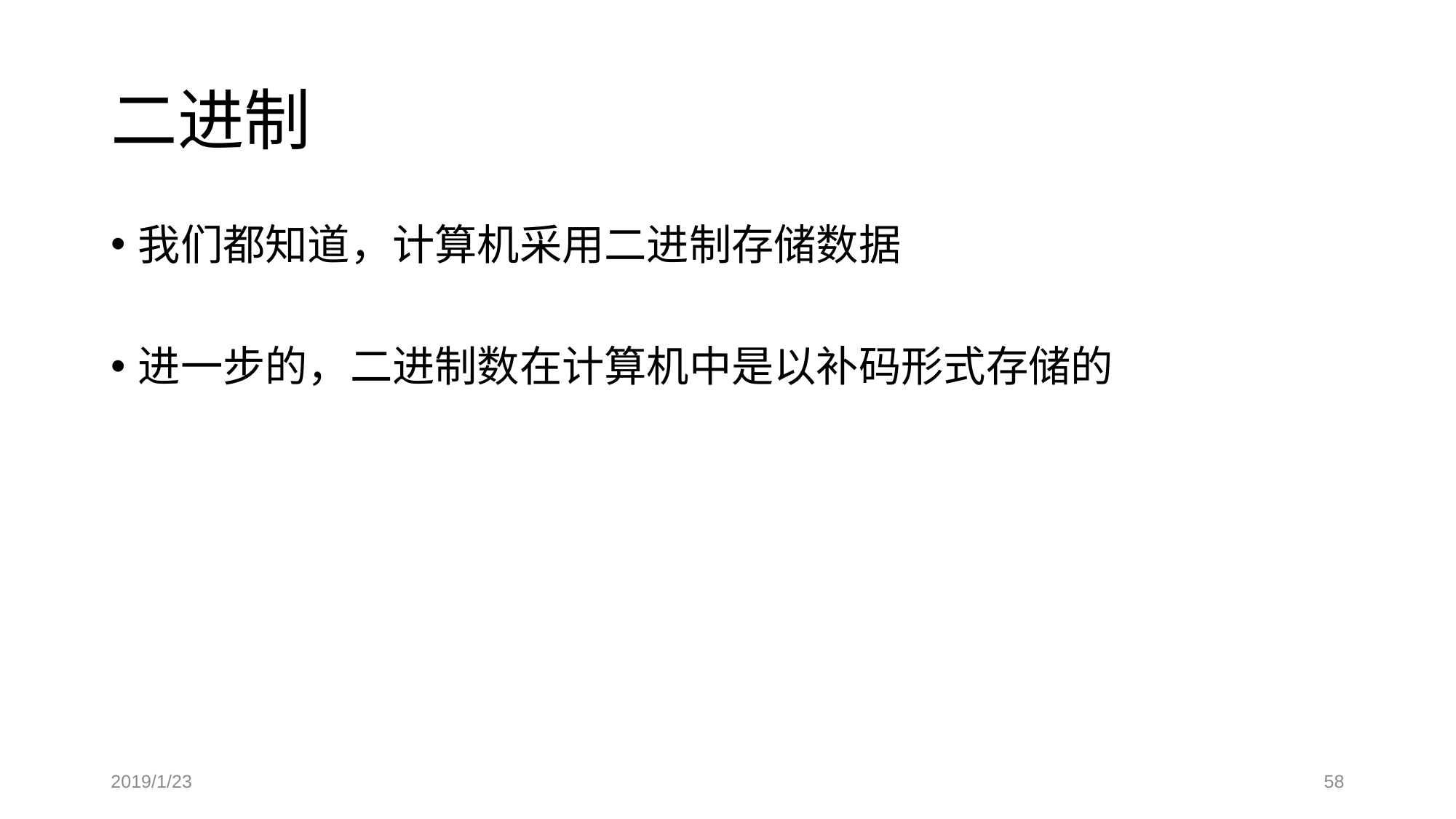

# 二进制
我们都知道，计算机采用二进制存储数据

进一步的，二进制数在计算机中是以补码形式存储的
2019/1/23
58